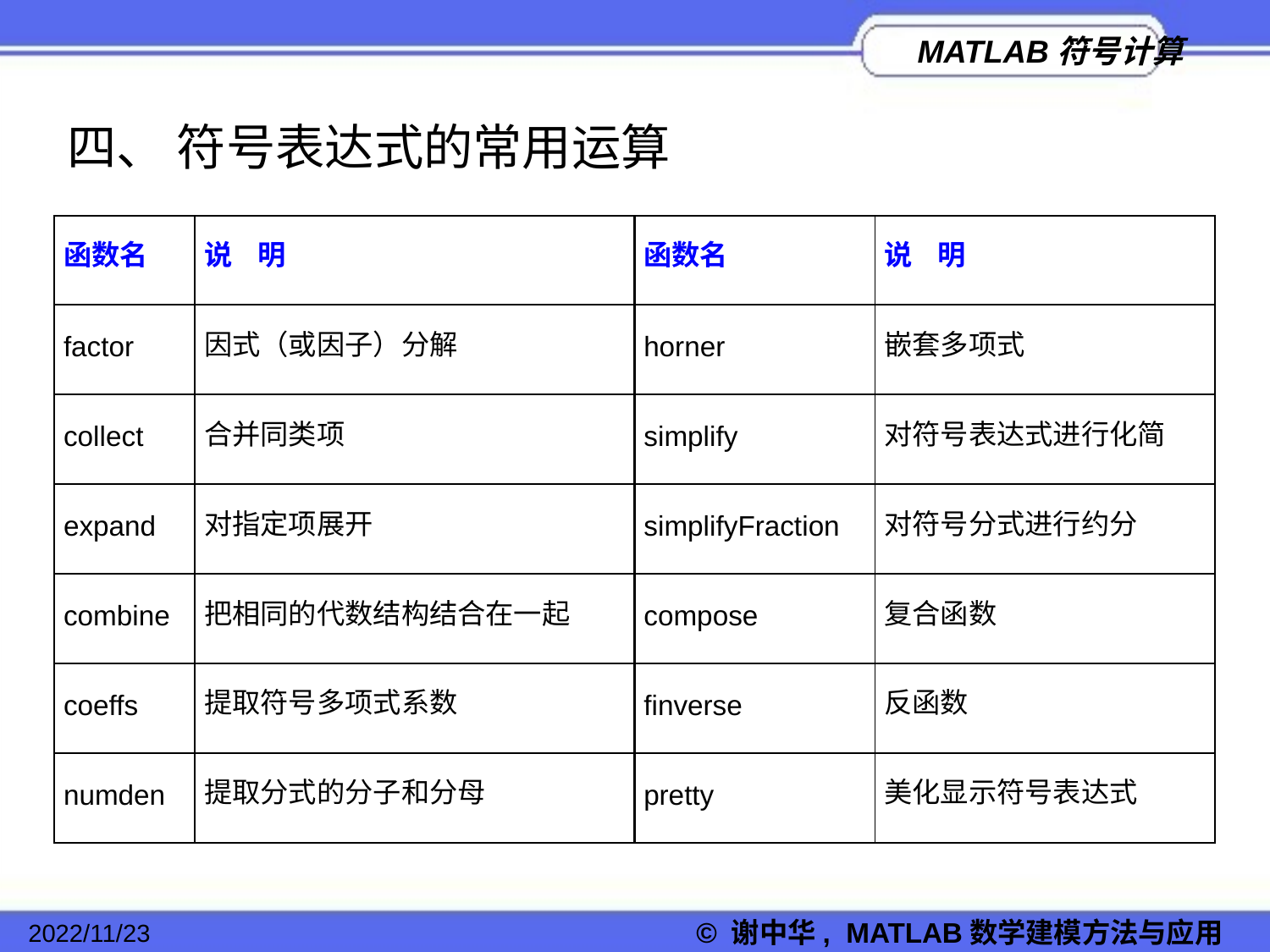

四、 符号表达式的常用运算
| 函数名 | 说 明 | 函数名 | 说 明 |
| --- | --- | --- | --- |
| factor | 因式（或因子）分解 | horner | 嵌套多项式 |
| collect | 合并同类项 | simplify | 对符号表达式进行化简 |
| expand | 对指定项展开 | simplifyFraction | 对符号分式进行约分 |
| combine | 把相同的代数结构结合在一起 | compose | 复合函数 |
| coeffs | 提取符号多项式系数 | finverse | 反函数 |
| numden | 提取分式的分子和分母 | pretty | 美化显示符号表达式 |
2022/11/23
© 谢中华,  MATLAB数学建模方法与应用